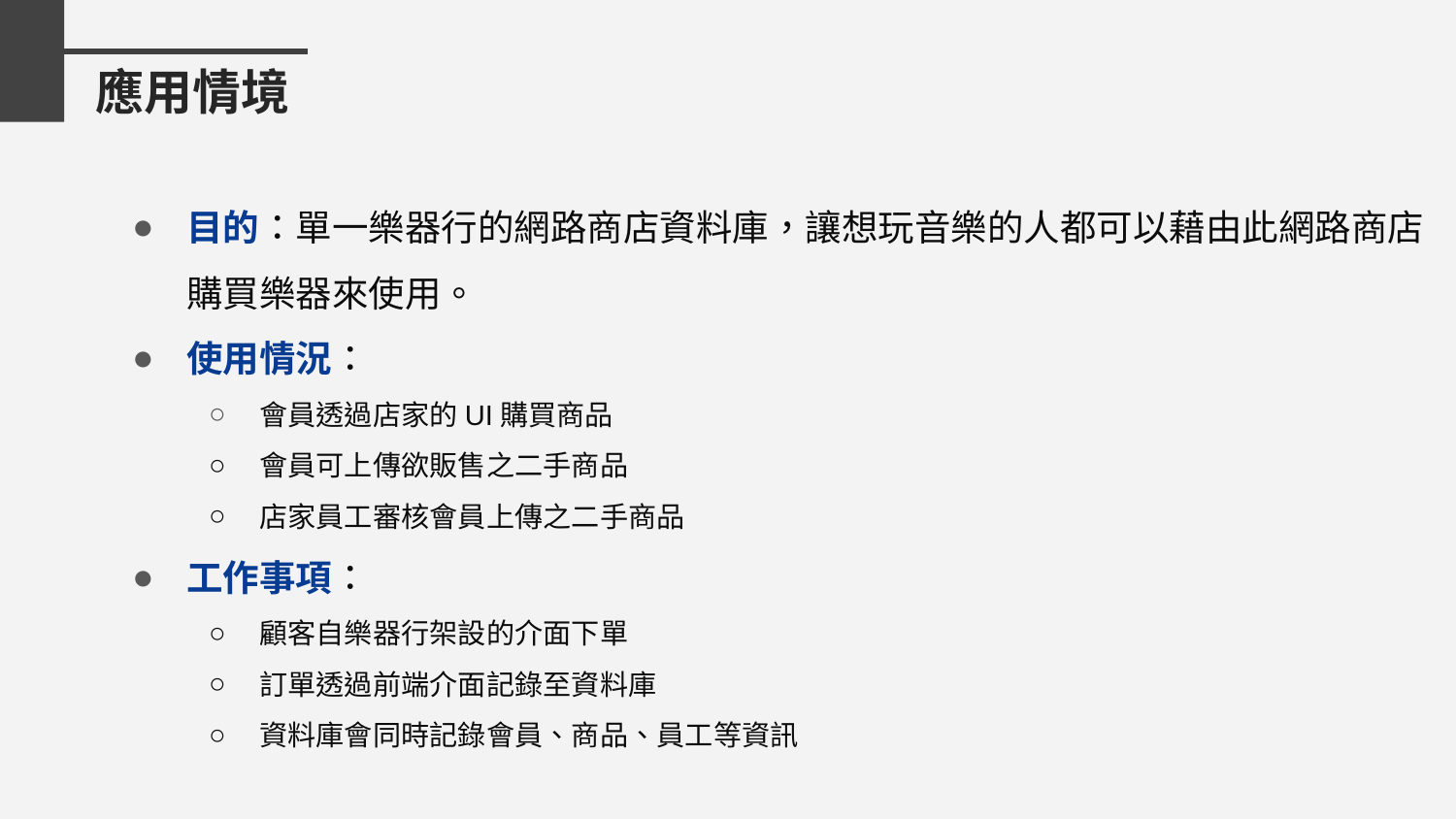

# 應用情境
目的：單一樂器行的網路商店資料庫，讓想玩音樂的人都可以藉由此網路商店購買樂器來使用。
使用情況：
會員透過店家的UI購買商品
會員可上傳欲販售之二手商品
店家員工審核會員上傳之二手商品
工作事項：
顧客自樂器行架設的介面下單
訂單透過前端介面記錄至資料庫
資料庫會同時記錄會員、商品、員工等資訊